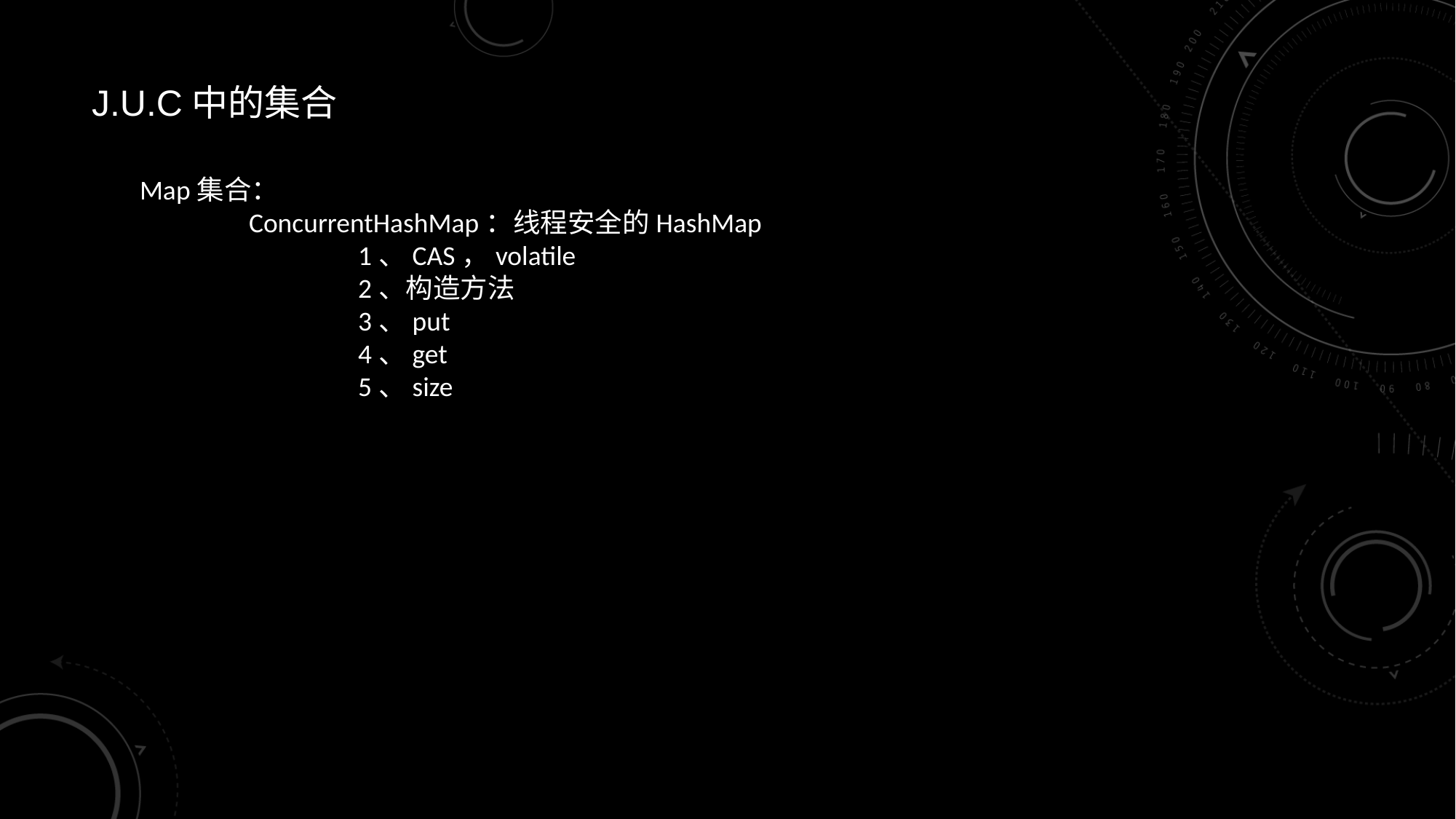

J.U.C中的集合
Map集合：
	ConcurrentHashMap：线程安全的HashMap
		1、CAS，volatile
		2、构造方法
		3、put
		4、get
		5、size